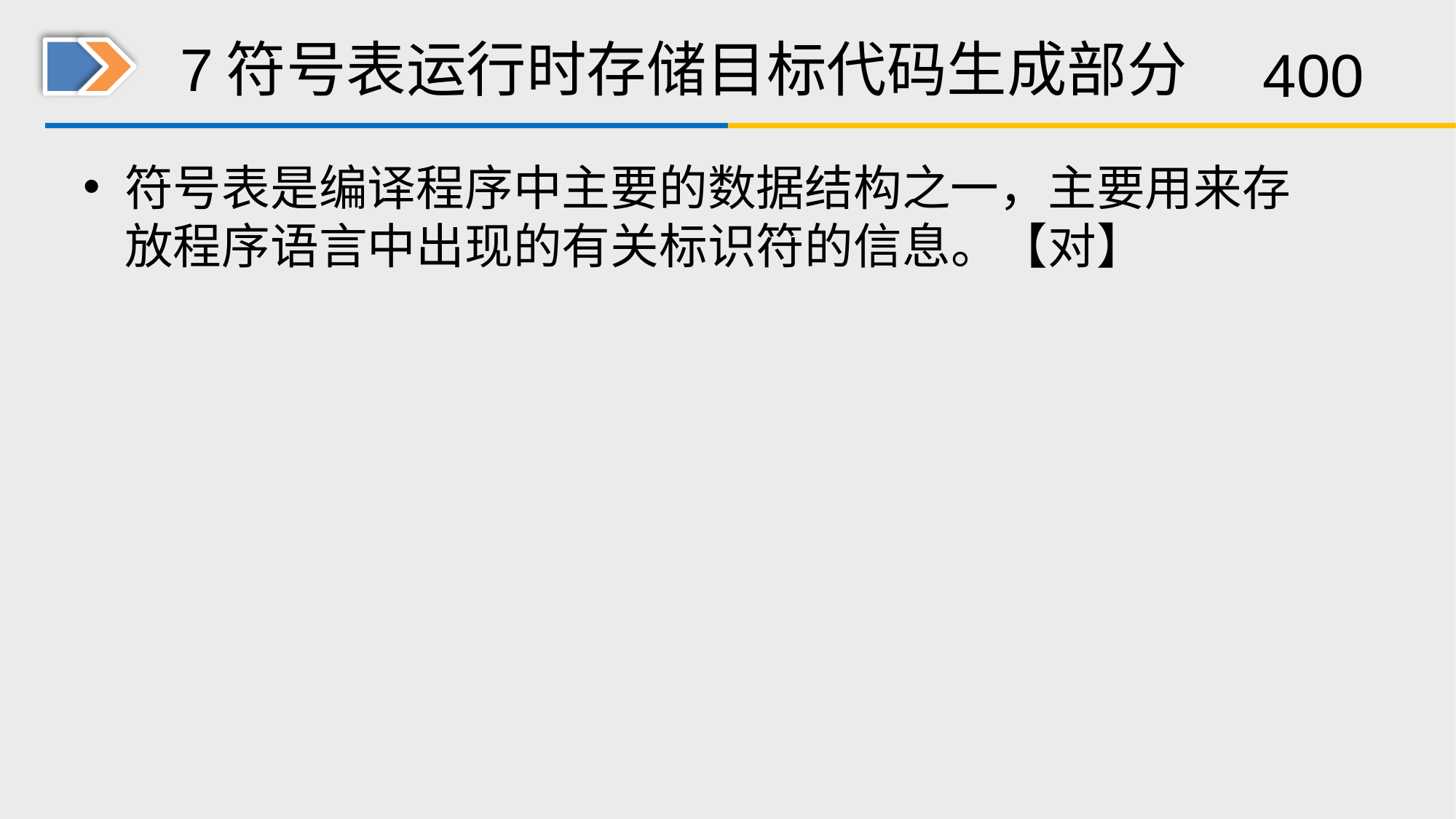

# 7符号表运行时存储目标代码生成部分
400
符号表是编译程序中主要的数据结构之一，主要用来存放程序语言中出现的有关标识符的信息。【对】